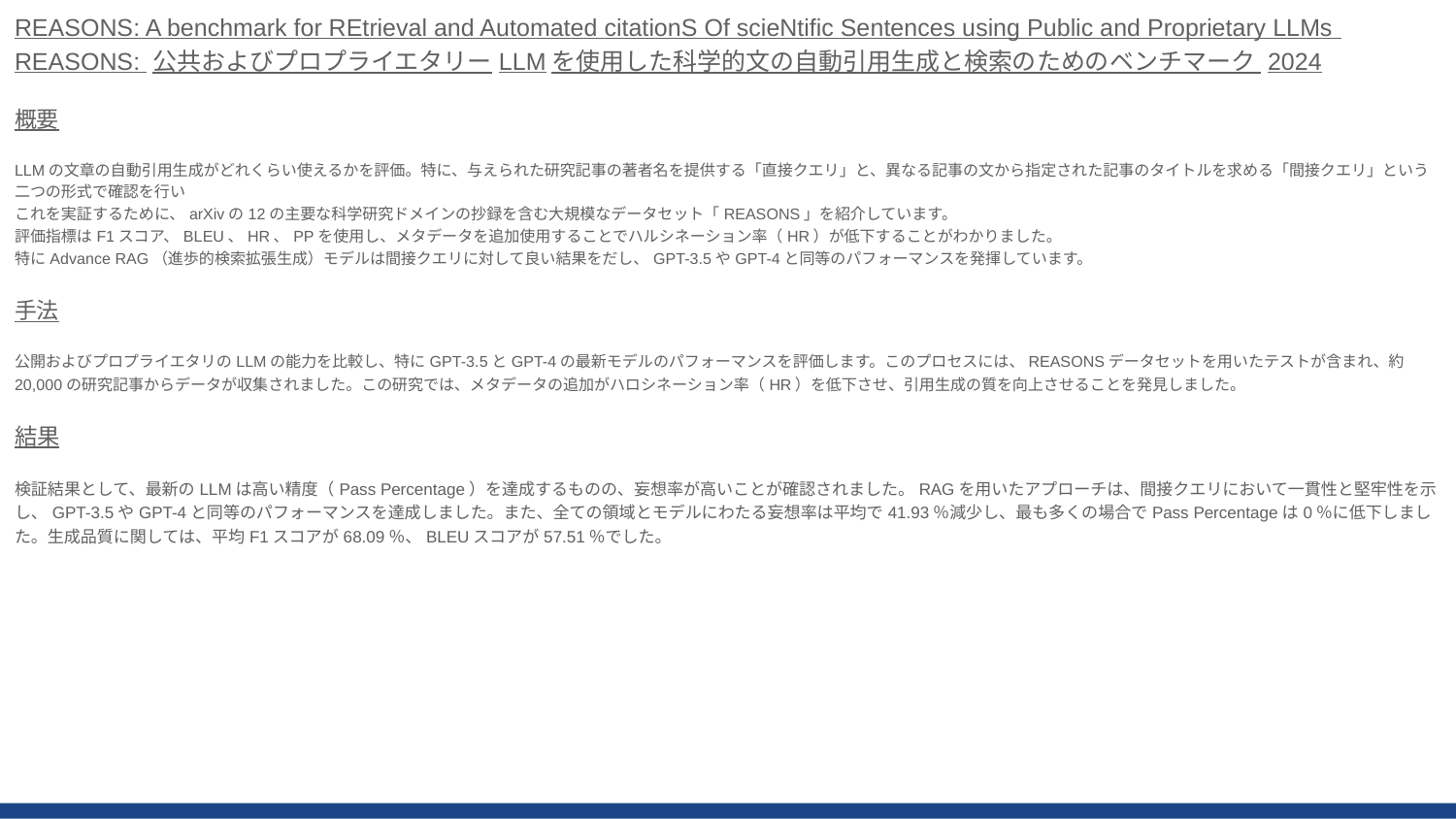

REASONS: A benchmark for REtrieval and Automated citationS Of scieNtific Sentences using Public and Proprietary LLMs
REASONS: 公共およびプロプライエタリーLLMを使用した科学的文の自動引用生成と検索のためのベンチマーク 2024
概要
LLMの文章の自動引用生成がどれくらい使えるかを評価。特に、与えられた研究記事の著者名を提供する「直接クエリ」と、異なる記事の文から指定された記事のタイトルを求める「間接クエリ」という二つの形式で確認を行い
これを実証するために、arXivの12の主要な科学研究ドメインの抄録を含む大規模なデータセット「REASONS」を紹介しています。
評価指標はF1スコア、BLEU、HR、PPを使用し、メタデータを追加使用することでハルシネーション率（HR）が低下することがわかりました。
特にAdvance RAG（進歩的検索拡張生成）モデルは間接クエリに対して良い結果をだし、GPT-3.5やGPT-4と同等のパフォーマンスを発揮しています。
手法
公開およびプロプライエタリのLLMの能力を比較し、特にGPT-3.5とGPT-4の最新モデルのパフォーマンスを評価します。このプロセスには、REASONSデータセットを用いたテストが含まれ、約20,000の研究記事からデータが収集されました。この研究では、メタデータの追加がハロシネーション率（HR）を低下させ、引用生成の質を向上させることを発見しました。
結果
検証結果として、最新のLLMは高い精度（Pass Percentage）を達成するものの、妄想率が高いことが確認されました。RAGを用いたアプローチは、間接クエリにおいて一貫性と堅牢性を示し、GPT-3.5やGPT-4と同等のパフォーマンスを達成しました。また、全ての領域とモデルにわたる妄想率は平均で41.93％減少し、最も多くの場合でPass Percentageは0％に低下しました。生成品質に関しては、平均F1スコアが68.09％、BLEUスコアが57.51％でした。